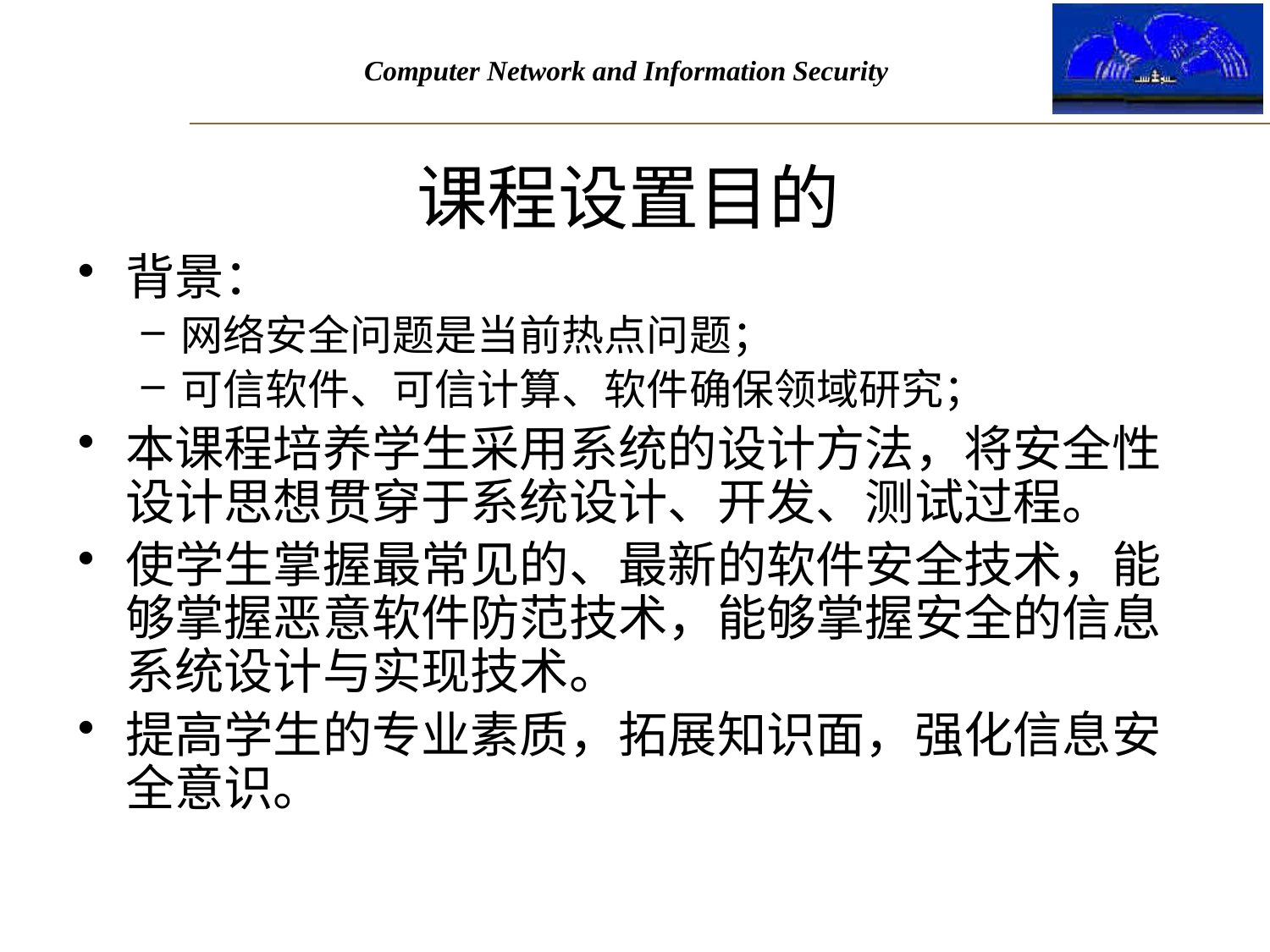

课程设置目的
背景：
网络安全问题是当前热点问题；
可信软件、可信计算、软件确保领域研究；
本课程培养学生采用系统的设计方法，将安全性设计思想贯穿于系统设计、开发、测试过程。
使学生掌握最常见的、最新的软件安全技术，能够掌握恶意软件防范技术，能够掌握安全的信息系统设计与实现技术。
提高学生的专业素质，拓展知识面，强化信息安全意识。